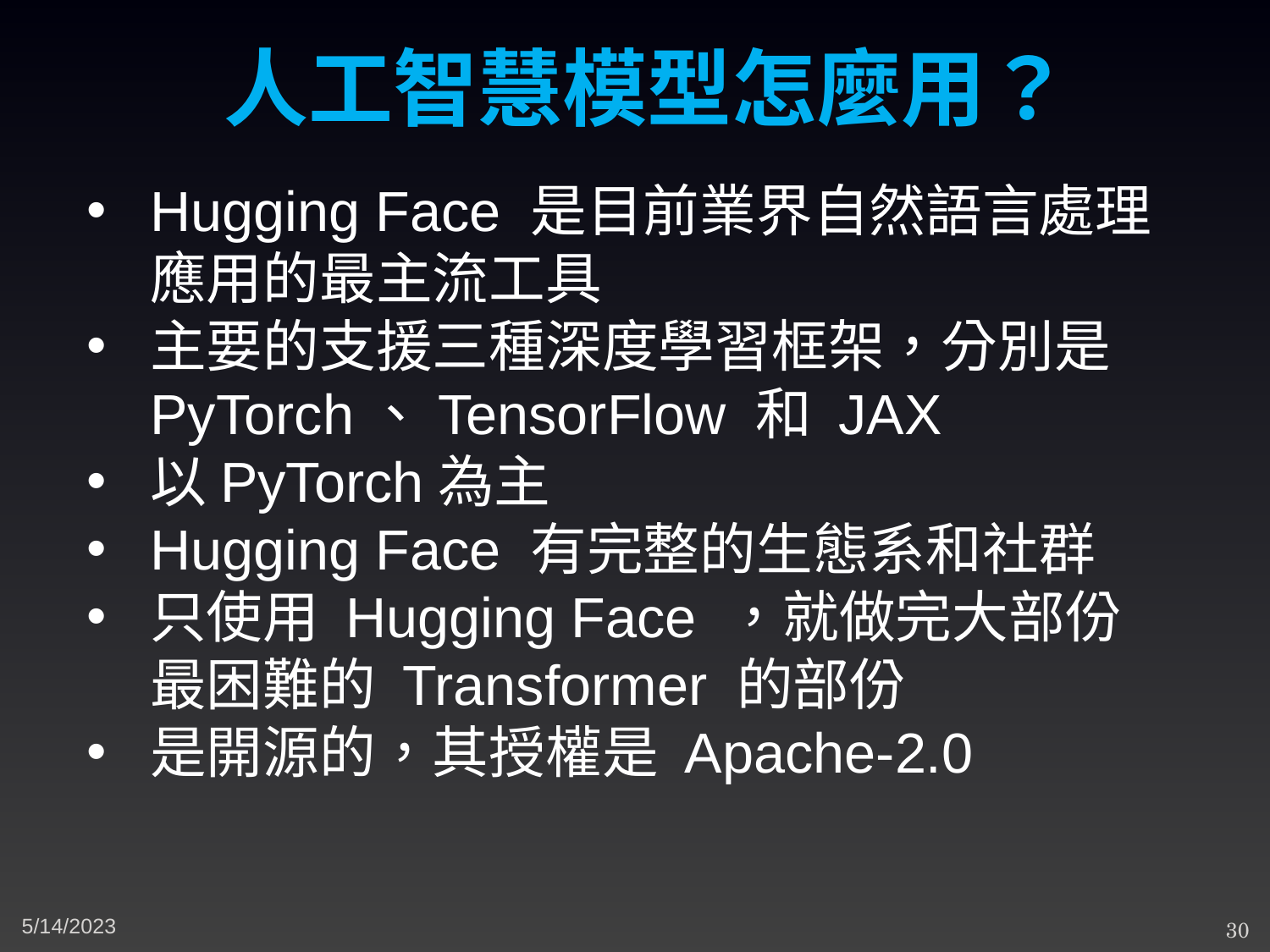

人工智慧模型怎麼用？
Hugging Face 是目前業界自然語言處理應用的最主流工具
主要的支援三種深度學習框架，分別是 PyTorch、TensorFlow 和 JAX
以PyTorch為主
Hugging Face 有完整的生態系和社群
只使用 Hugging Face ，就做完大部份最困難的 Transformer 的部份
是開源的，其授權是 Apache-2.0

5/14/2023
30